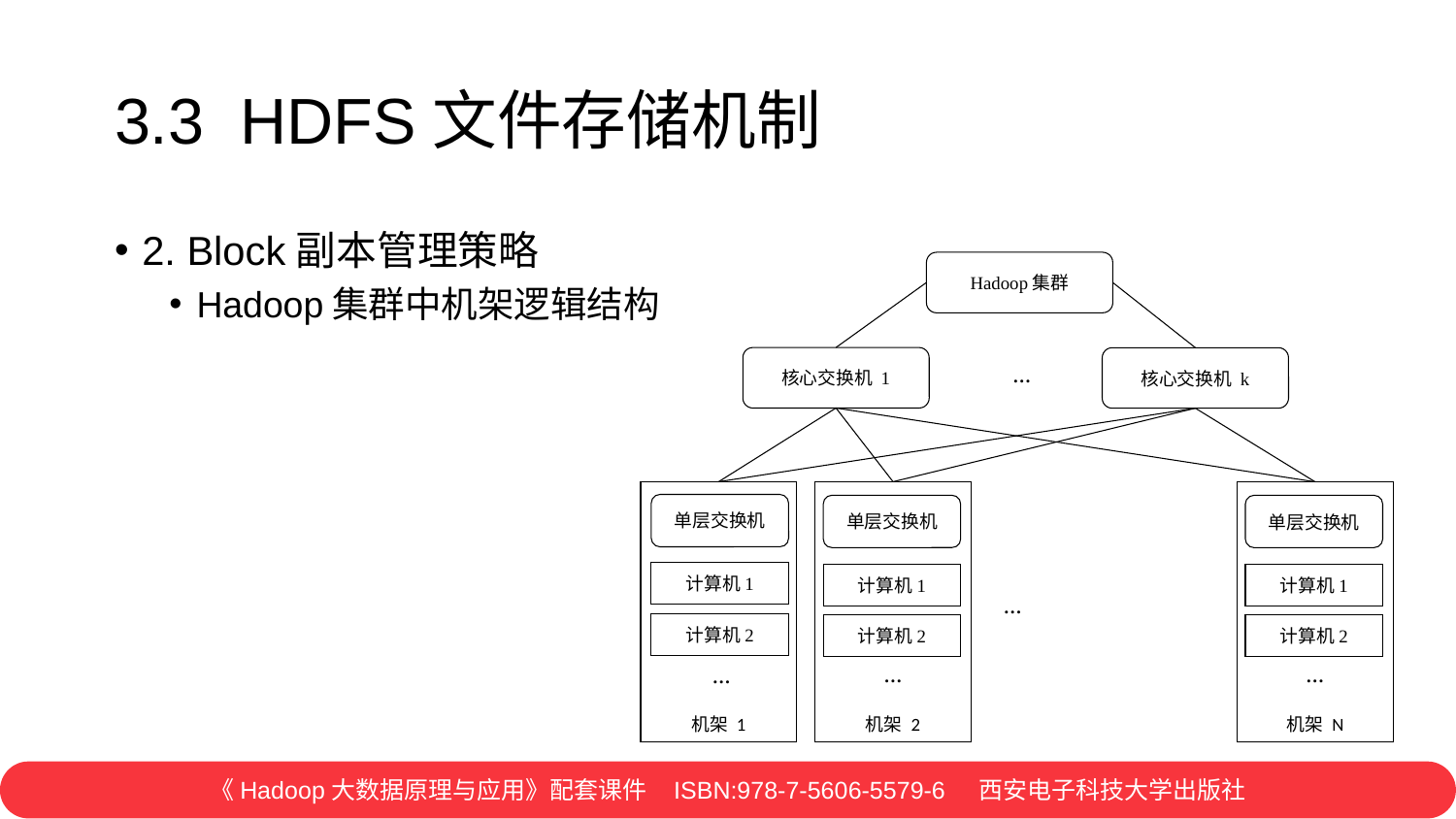

# 3.3  HDFS文件存储机制
2. Block副本管理策略
Hadoop集群中机架逻辑结构

Hadoop集群
核心交换机 1
核心交换机 k
…
机架 1
机架 2
机架 N
单层交换机
单层交换机
单层交换机
计算机1
计算机1
计算机1
…
计算机2
计算机2
计算机2
…
…
…